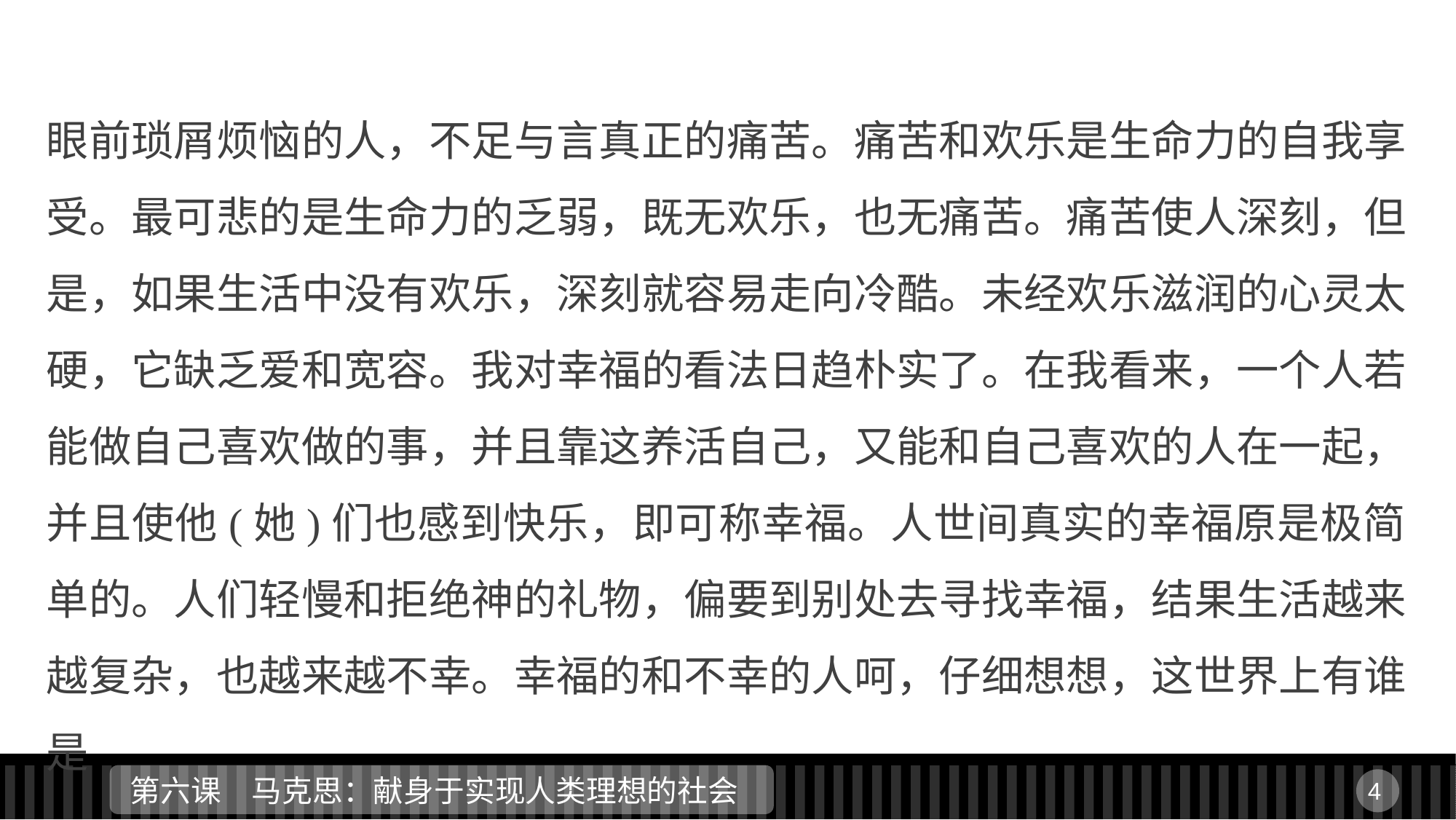

眼前琐屑烦恼的人，不足与言真正的痛苦。痛苦和欢乐是生命力的自我享受。最可悲的是生命力的乏弱，既无欢乐，也无痛苦。痛苦使人深刻，但是，如果生活中没有欢乐，深刻就容易走向冷酷。未经欢乐滋润的心灵太硬，它缺乏爱和宽容。我对幸福的看法日趋朴实了。在我看来，一个人若能做自己喜欢做的事，并且靠这养活自己，又能和自己喜欢的人在一起，并且使他(她)们也感到快乐，即可称幸福。人世间真实的幸福原是极简单的。人们轻慢和拒绝神的礼物，偏要到别处去寻找幸福，结果生活越来越复杂，也越来越不幸。幸福的和不幸的人呵，仔细想想，这世界上有谁是